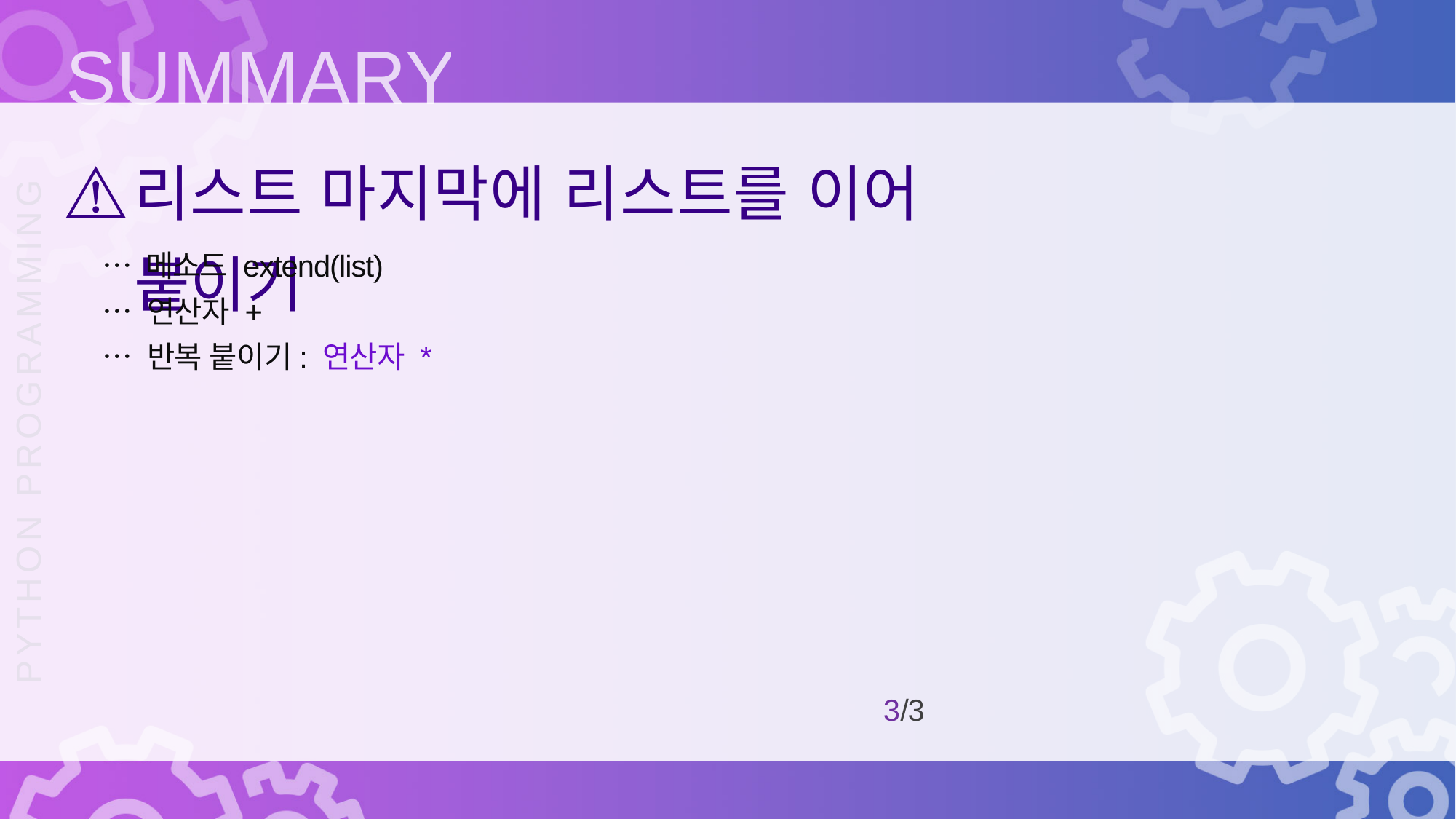

리스트 마지막에 리스트를 이어 붙이기
… 메소드 extend(list)
… 연산자 +
… 반복 붙이기: 연산자 *
3/3